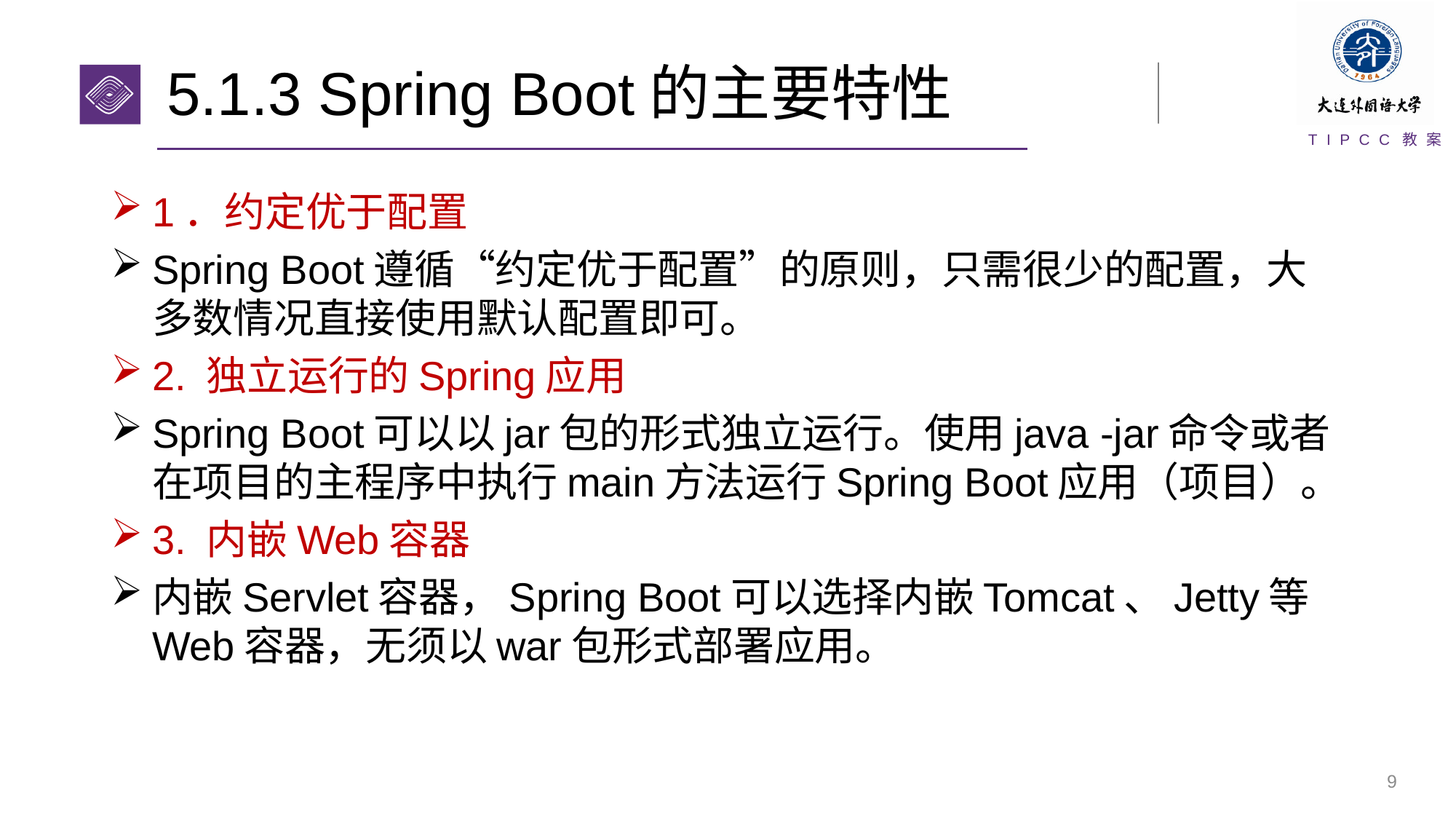

# 5.1.3 Spring Boot的主要特性
1．约定优于配置
Spring Boot遵循“约定优于配置”的原则，只需很少的配置，大多数情况直接使用默认配置即可。
2. 独立运行的Spring应用
Spring Boot可以以jar包的形式独立运行。使用java -jar命令或者在项目的主程序中执行main方法运行Spring Boot应用（项目）。
3. 内嵌Web容器
内嵌Servlet容器，Spring Boot可以选择内嵌Tomcat、Jetty等Web容器，无须以war包形式部署应用。

9